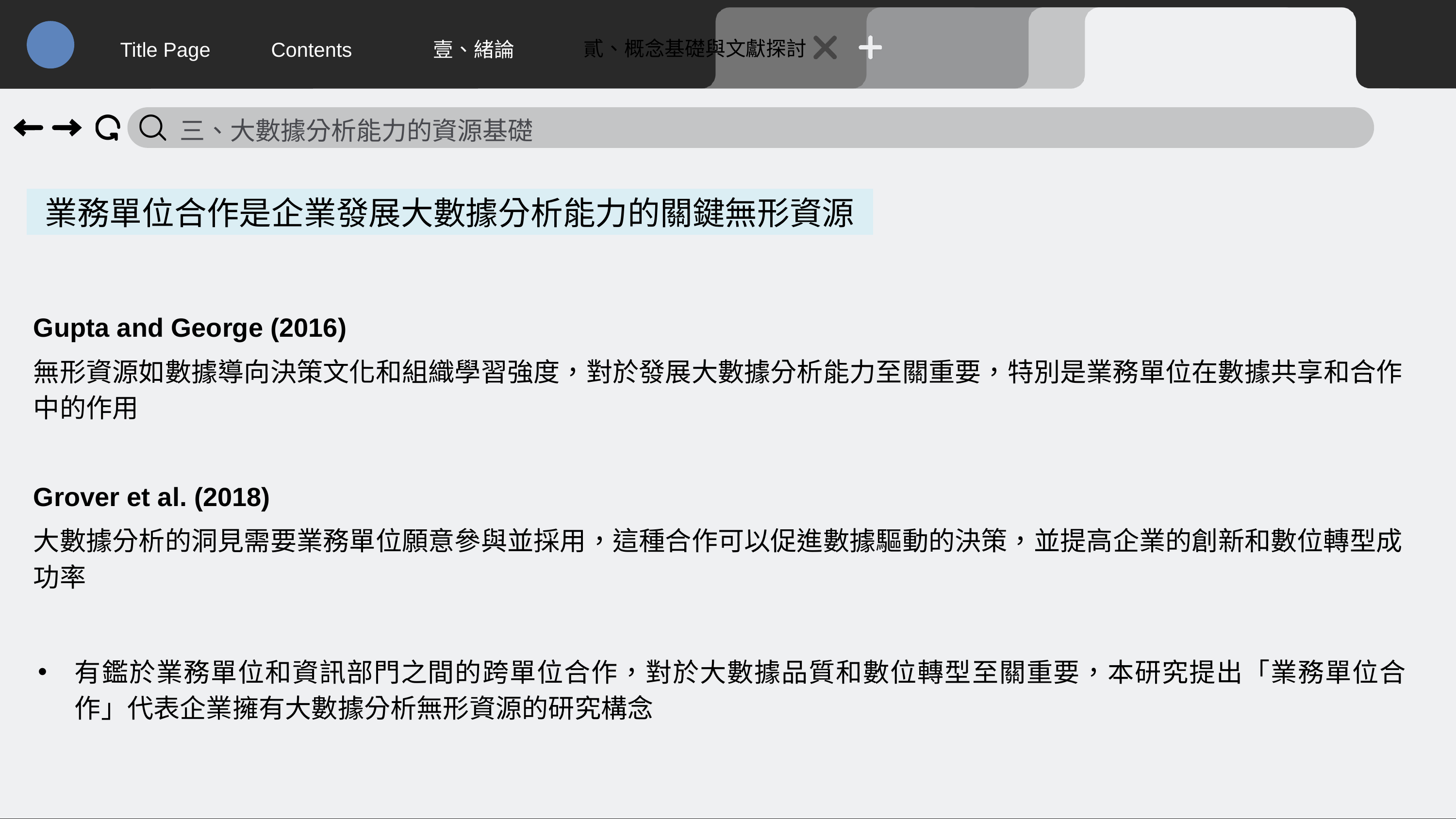

貳、概念基礎與文獻探討
Title Page
Contents
壹、緒論

三、大數據分析能力的資源基礎

業務單位合作是企業發展大數據分析能力的關鍵無形資源
Gupta and George (2016)
無形資源如數據導向決策文化和組織學習強度，對於發展大數據分析能力至關重要，特別是業務單位在數據共享和合作中的作用

Grover et al. (2018)
大數據分析的洞見需要業務單位願意參與並採用，這種合作可以促進數據驅動的決策，並提高企業的創新和數位轉型成功率
有鑑於業務單位和資訊部門之間的跨單位合作，對於大數據品質和數位轉型至關重要，本研究提出「業務單位合作」代表企業擁有大數據分析無形資源的研究構念